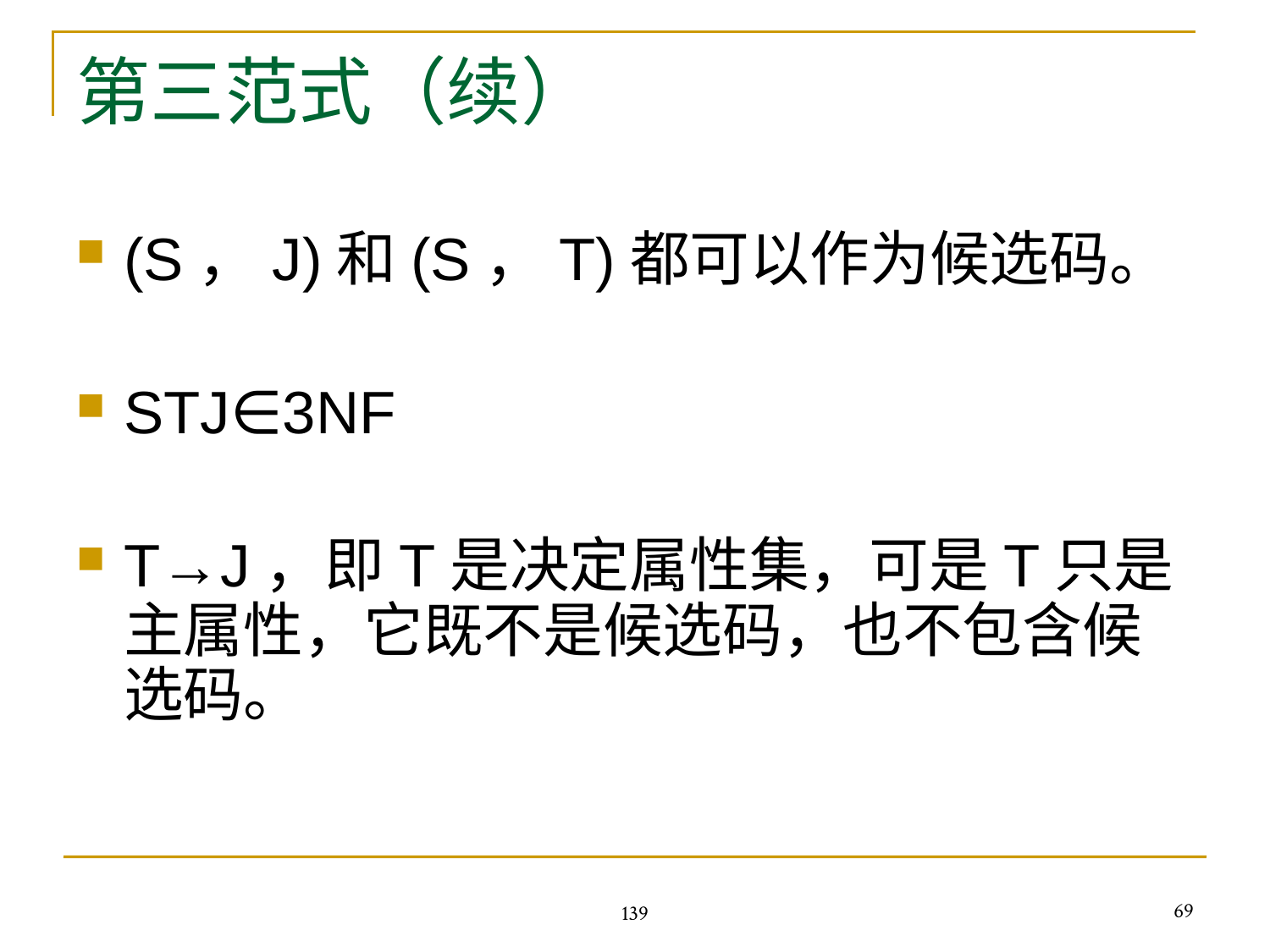

# 第三范式（续）
(S，J)和(S，T)都可以作为候选码。

STJ∈3NF

T→J，即T是决定属性集，可是T只是主属性，它既不是候选码，也不包含候选码。
69
139